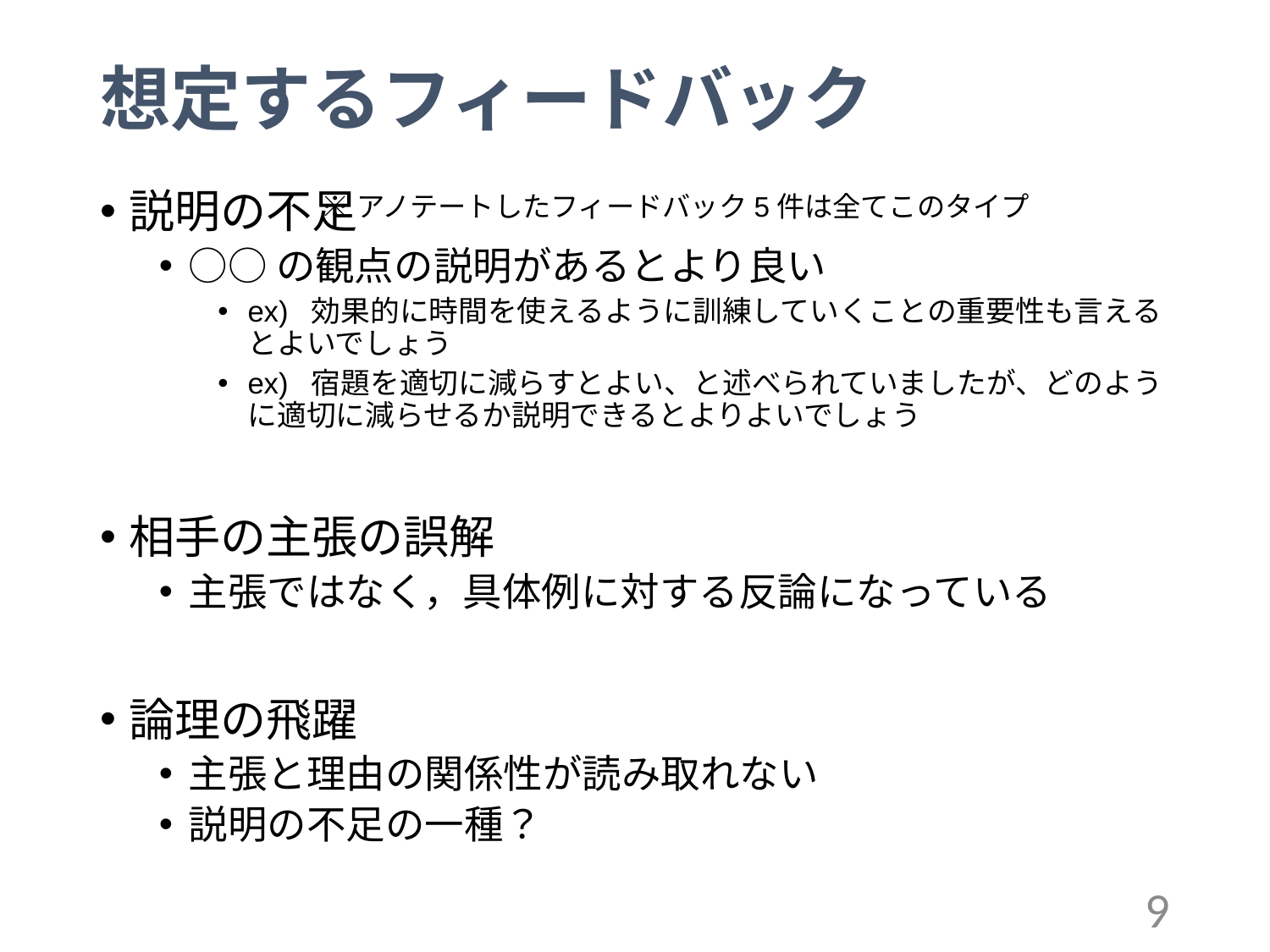

# 想定するフィードバック
説明の不足
○○の観点の説明があるとより良い
ex)  効果的に時間を使えるように訓練していくことの重要性も言えるとよいでしょう
ex)  宿題を適切に減らすとよい、と述べられていましたが、どのように適切に減らせるか説明できるとよりよいでしょう

相手の主張の誤解
主張ではなく，具体例に対する反論になっている

論理の飛躍
主張と理由の関係性が読み取れない
説明の不足の一種？
※アノテートしたフィードバック5件は全てこのタイプ
9